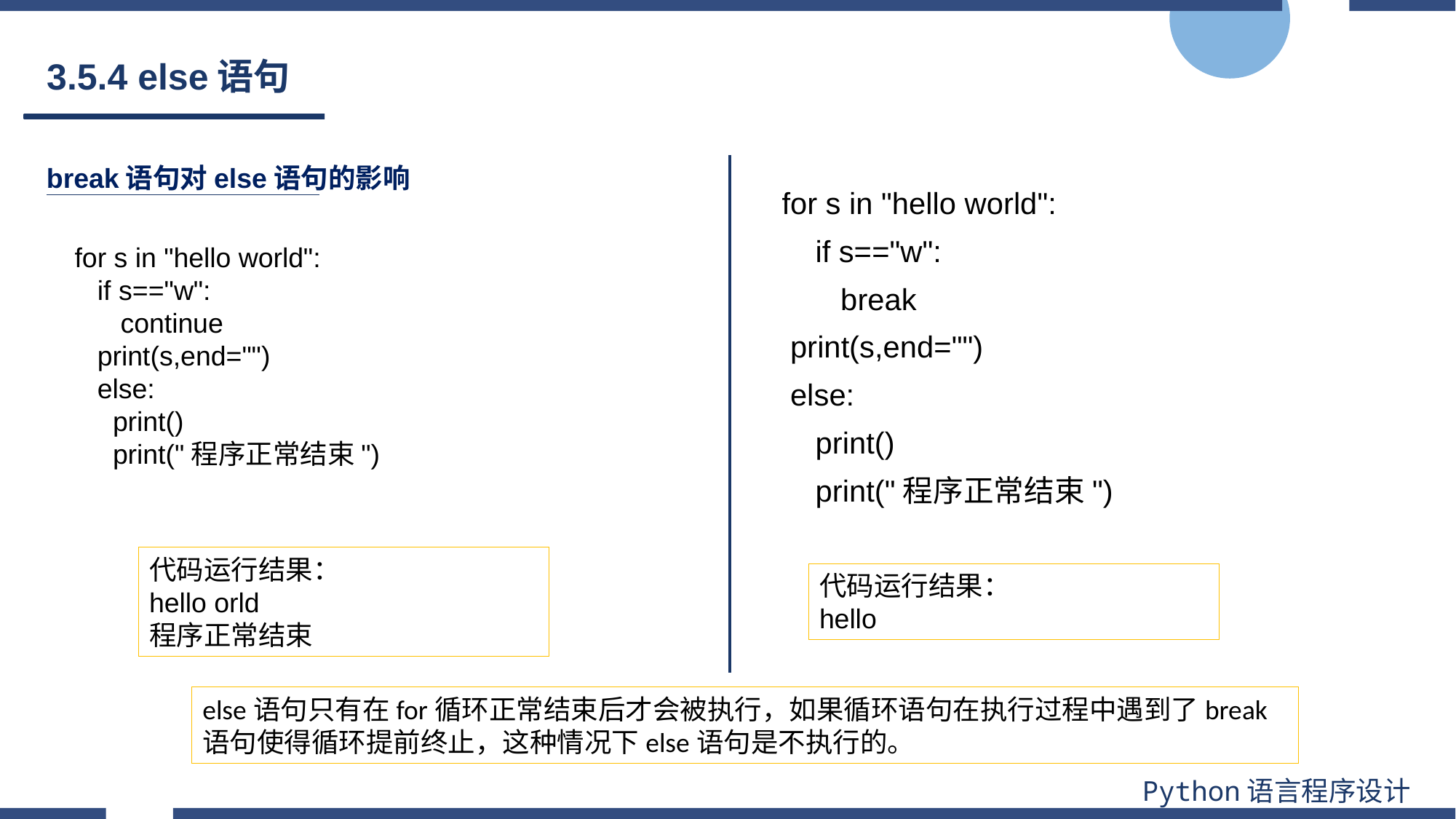

# 3.5.4 else语句
break语句对else语句的影响
for s in "hello world":
    if s=="w":
       break
 print(s,end="")
 else:
    print()
    print("程序正常结束")
for s in "hello world":
   if s=="w":
      continue
   print(s,end="")
   else:
     print()
     print("程序正常结束")
代码运行结果：
hello orld
程序正常结束
代码运行结果：
hello
else语句只有在for循环正常结束后才会被执行，如果循环语句在执行过程中遇到了break语句使得循环提前终止，这种情况下else语句是不执行的。